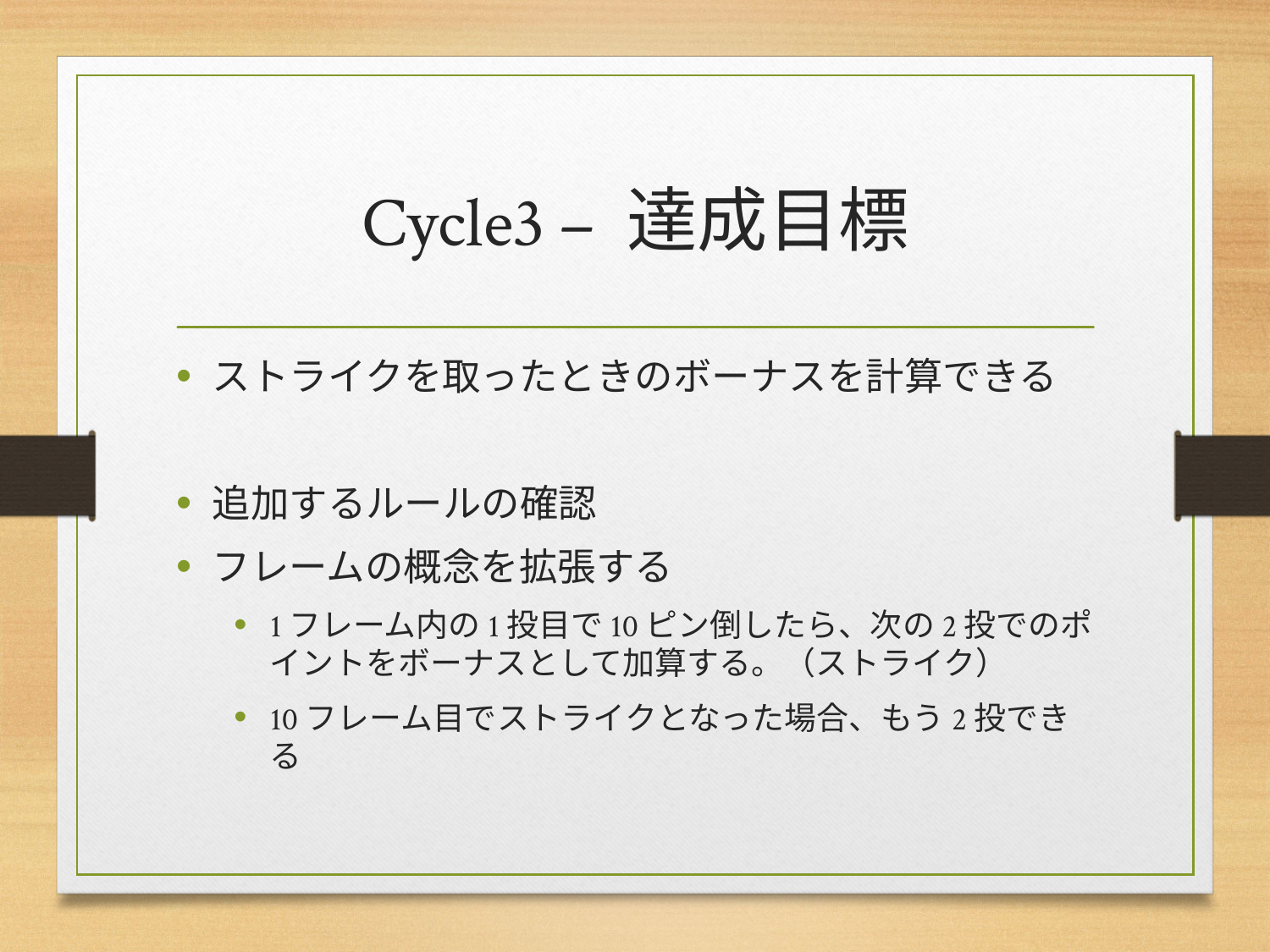

# Cycle3 – 達成目標
ストライクを取ったときのボーナスを計算できる

追加するルールの確認
フレームの概念を拡張する
1フレーム内の1投目で10ピン倒したら、次の2投でのポイントをボーナスとして加算する。（ストライク）
10フレーム目でストライクとなった場合、もう2投できる